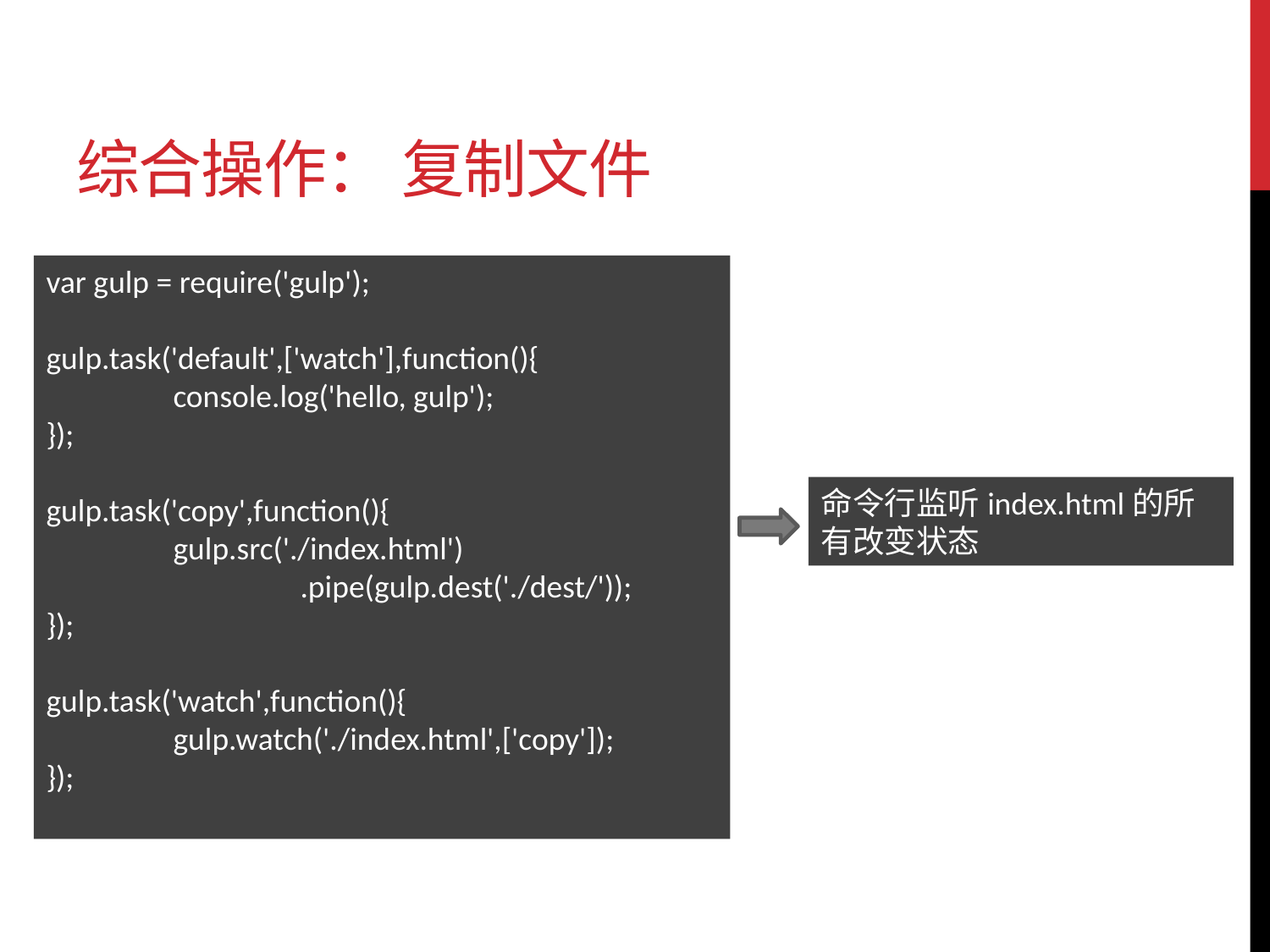

# 综合操作： 复制文件
var gulp = require('gulp');

gulp.task('default',['watch'],function(){
	console.log('hello, gulp');
});

gulp.task('copy',function(){
	gulp.src('./index.html')
		.pipe(gulp.dest('./dest/'));
});

gulp.task('watch',function(){
	gulp.watch('./index.html',['copy']);
});

命令行监听index.html的所有改变状态